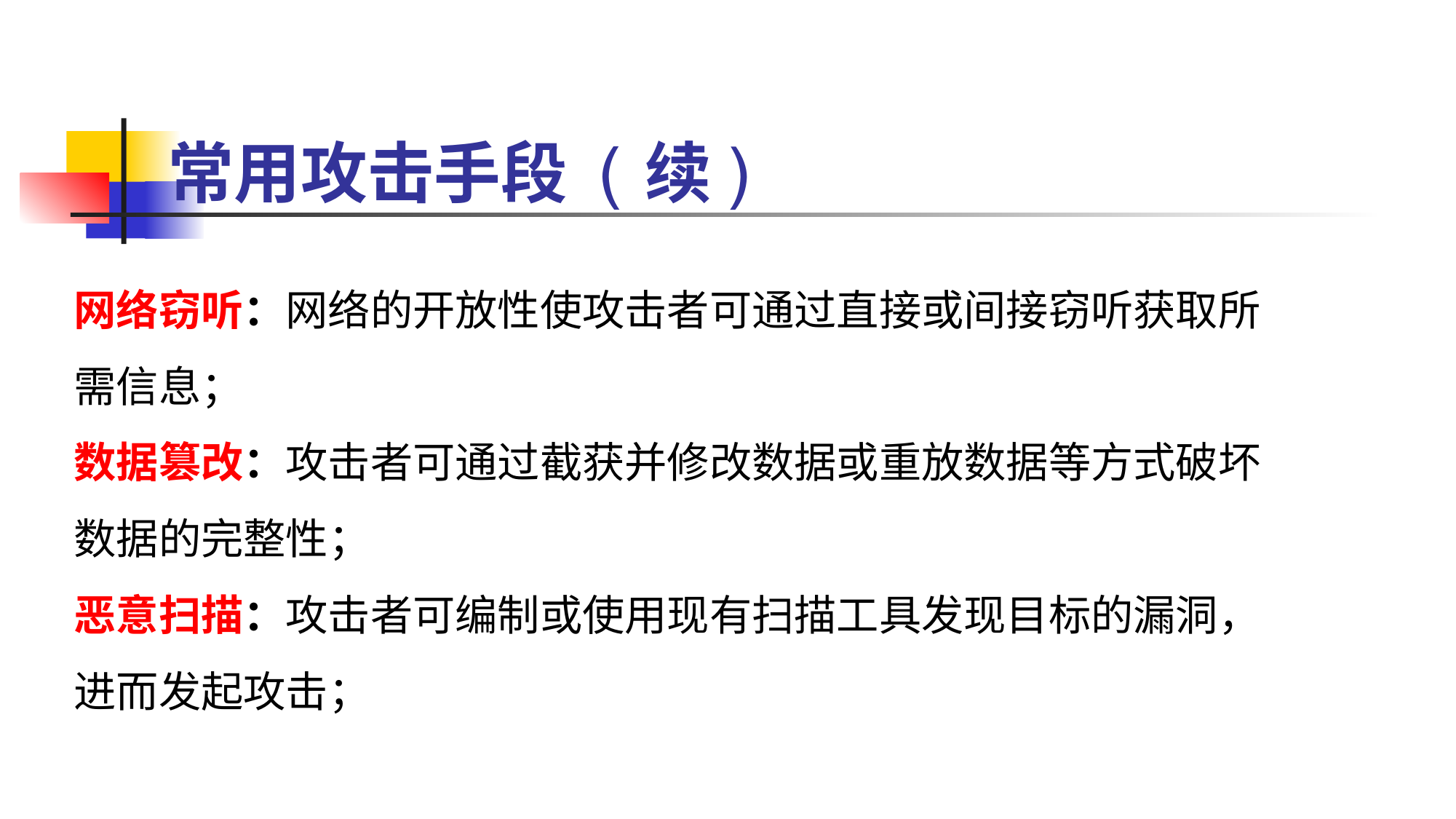

常用攻击手段 (续)
网络窃听：网络的开放性使攻击者可通过直接或间接窃听获取所需信息；
数据篡改：攻击者可通过截获并修改数据或重放数据等方式破坏数据的完整性；
恶意扫描：攻击者可编制或使用现有扫描工具发现目标的漏洞，进而发起攻击；